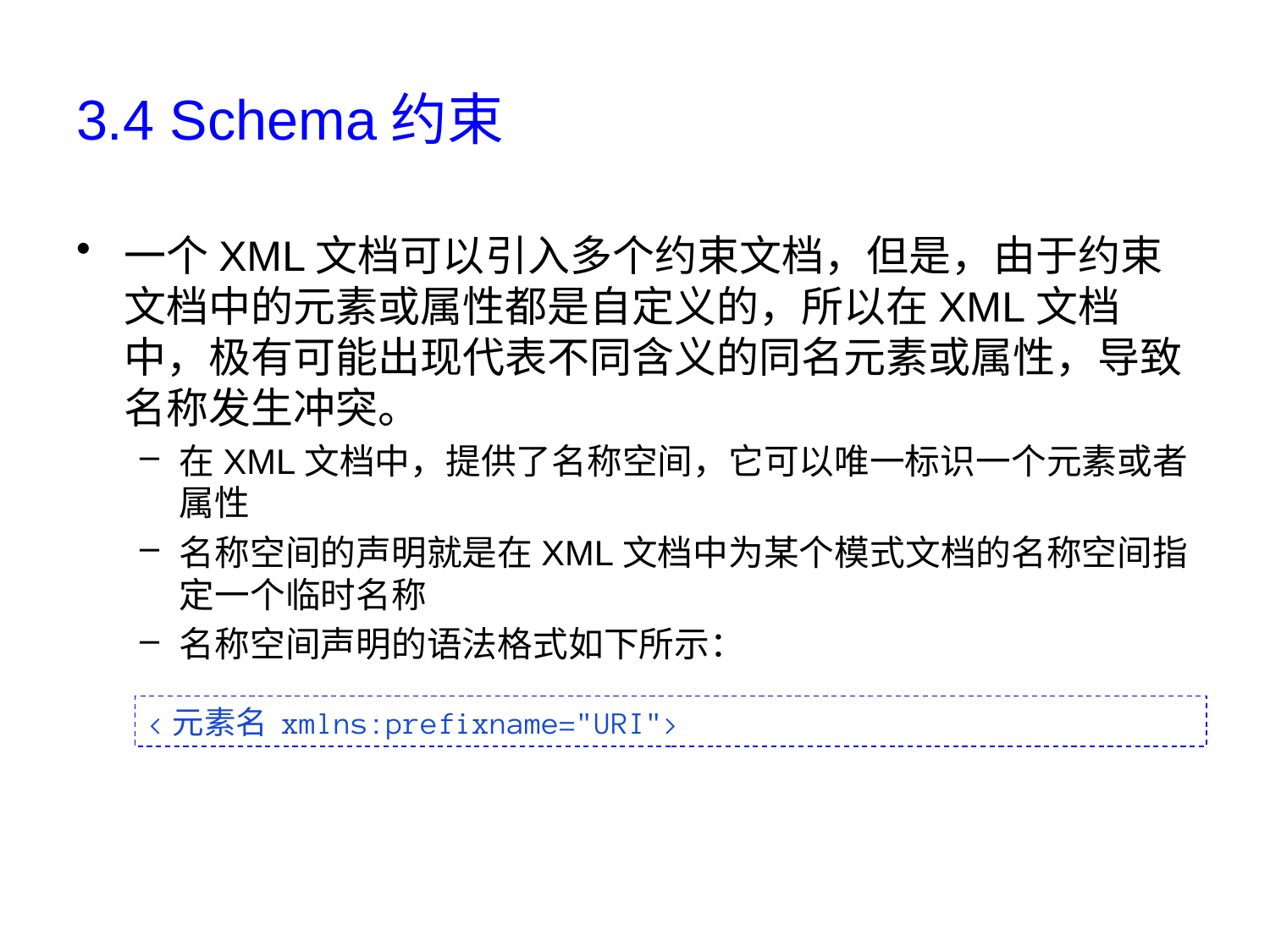

# 3.4 Schema约束
一个XML文档可以引入多个约束文档，但是，由于约束文档中的元素或属性都是自定义的，所以在XML文档中，极有可能出现代表不同含义的同名元素或属性，导致名称发生冲突。
在XML文档中，提供了名称空间，它可以唯一标识一个元素或者属性
名称空间的声明就是在XML文档中为某个模式文档的名称空间指定一个临时名称
名称空间声明的语法格式如下所示：
<元素名 xmlns:prefixname="URI">